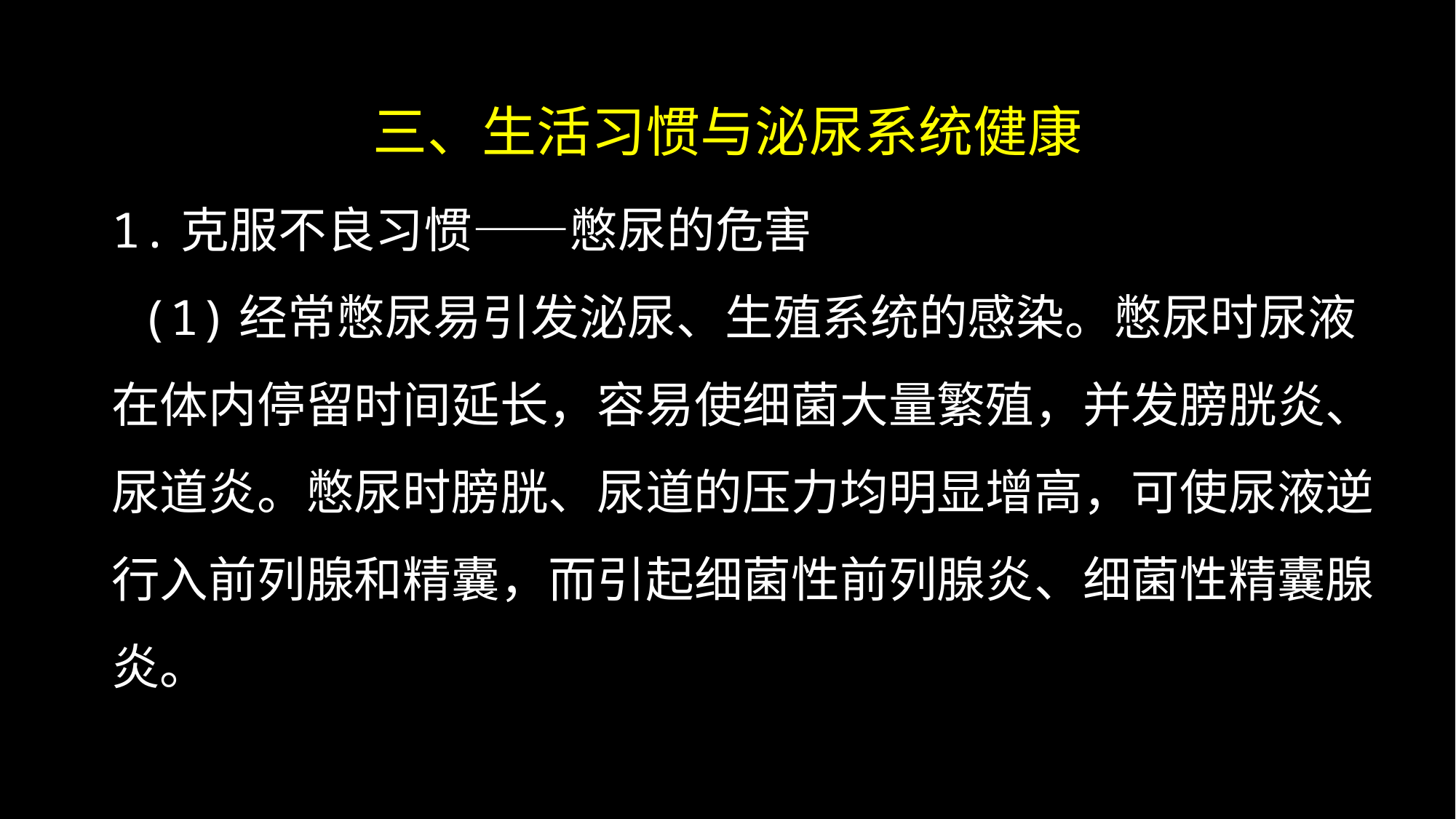

三、生活习惯与泌尿系统健康
1.克服不良习惯——憋尿的危害
 (1)经常憋尿易引发泌尿、生殖系统的感染。憋尿时尿液在体内停留时间延长，容易使细菌大量繁殖，并发膀胱炎、尿道炎。憋尿时膀胱、尿道的压力均明显增高，可使尿液逆行入前列腺和精囊，而引起细菌性前列腺炎、细菌性精囊腺炎。